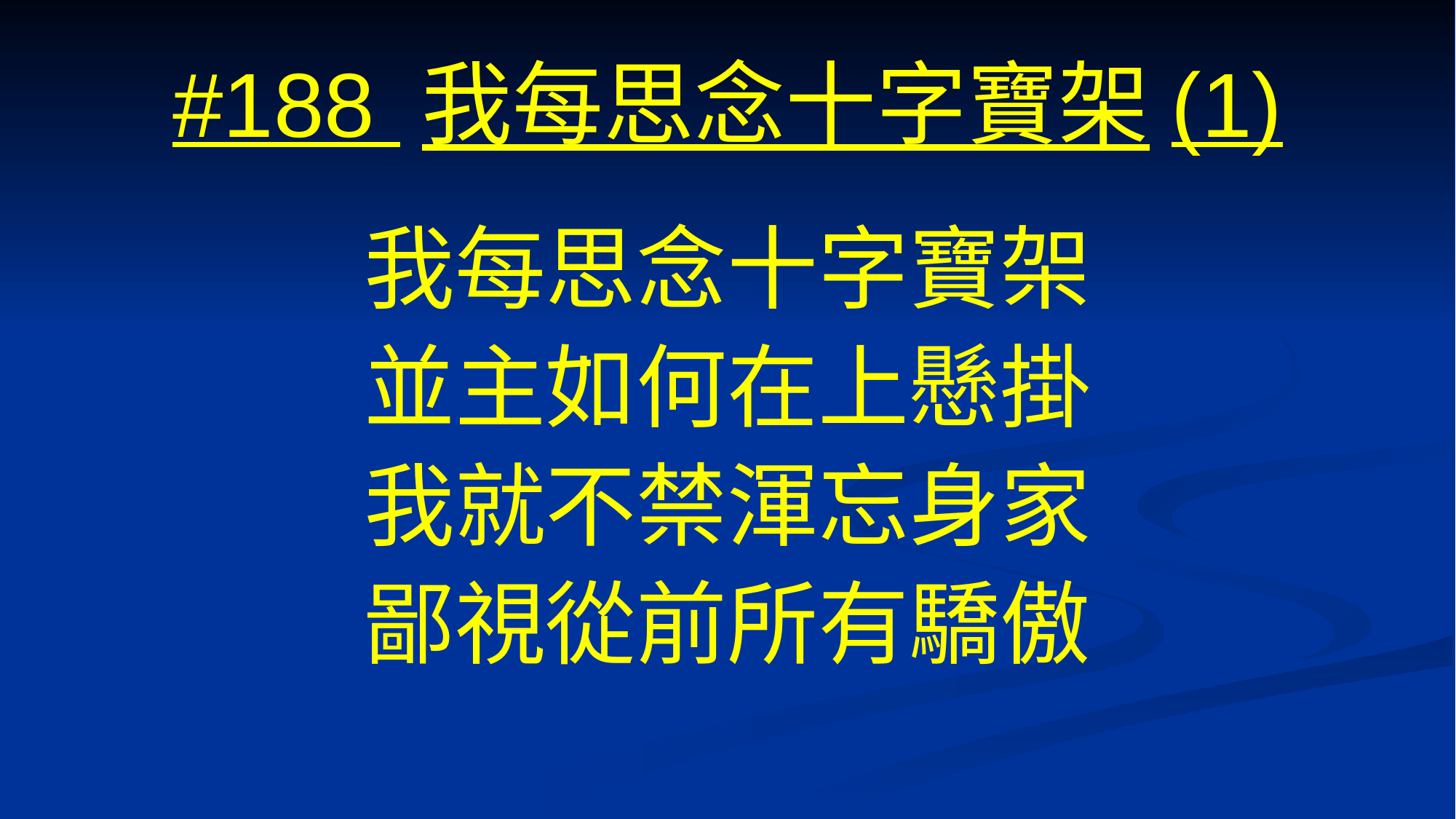

# #188 我每思念十字寶架(1)
我每思念十字寶架
並主如何在上懸掛
我就不禁渾忘身家
鄙視從前所有驕傲